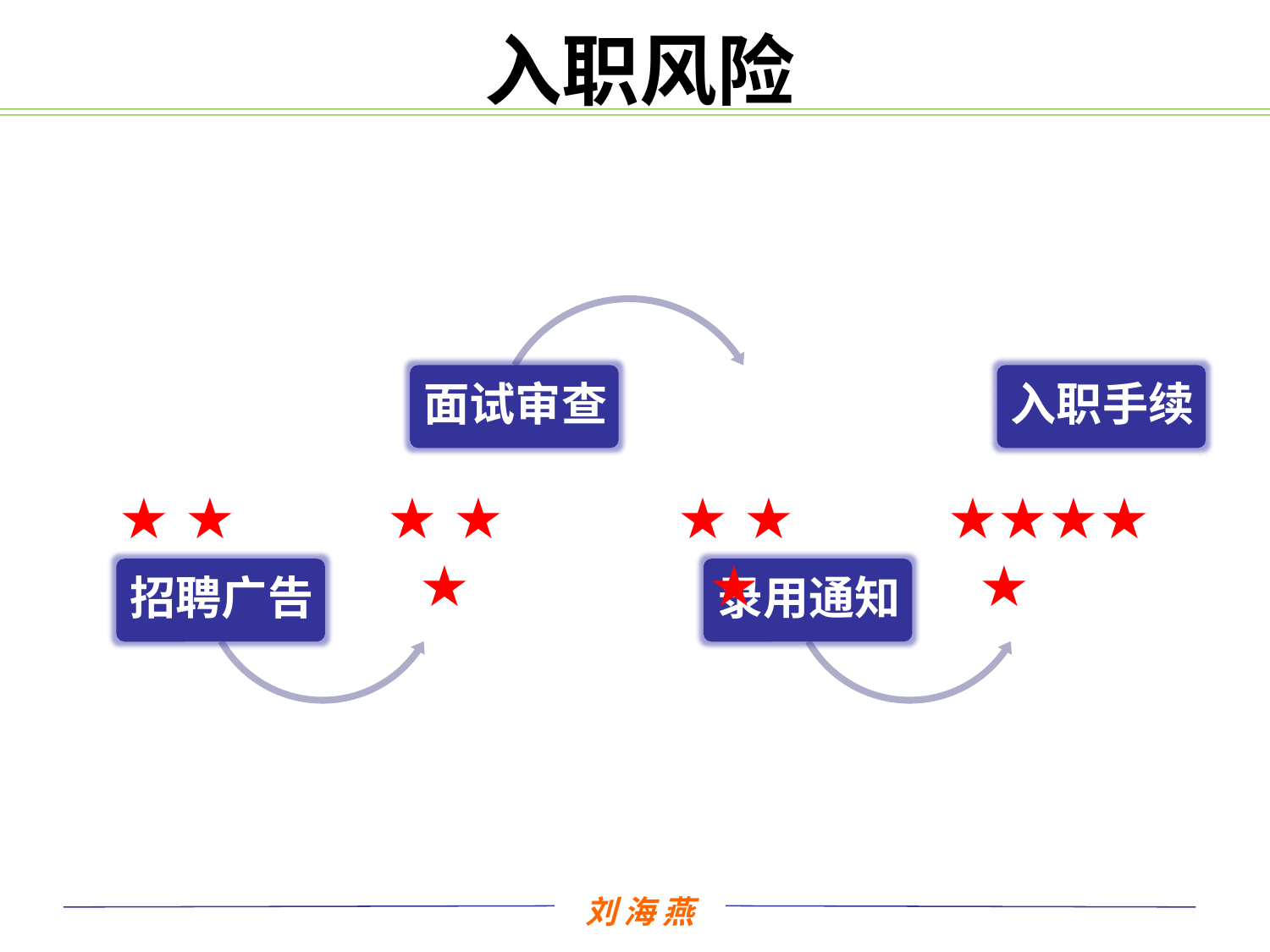

# 入职风险

招聘广告
面试审查
录用通知
入职手续

  ★ ★
★ ★ ★
★ ★ ★
★★★★★